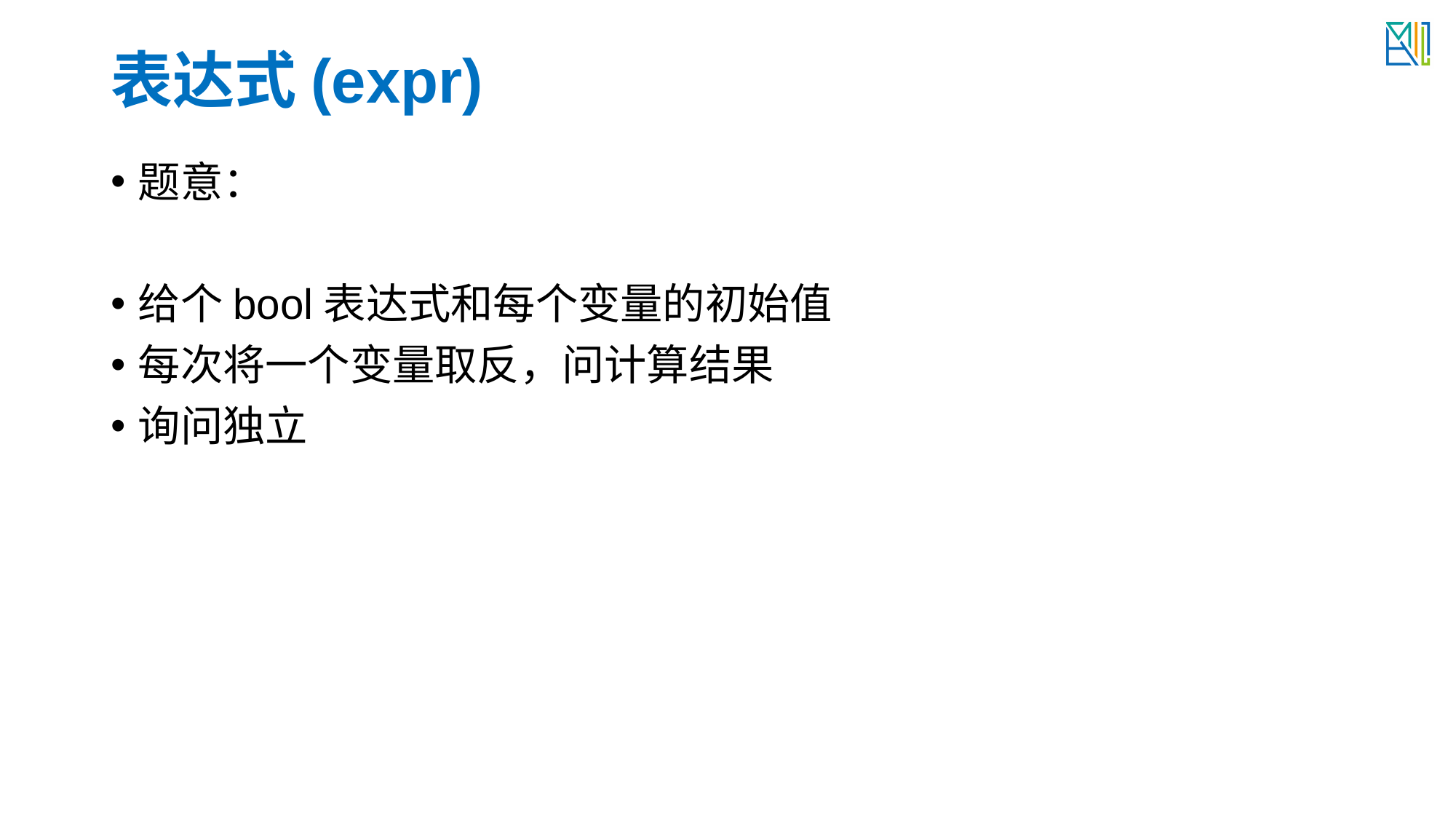

# 表达式(expr)
题意：

给个bool表达式和每个变量的初始值
每次将一个变量取反，问计算结果
询问独立